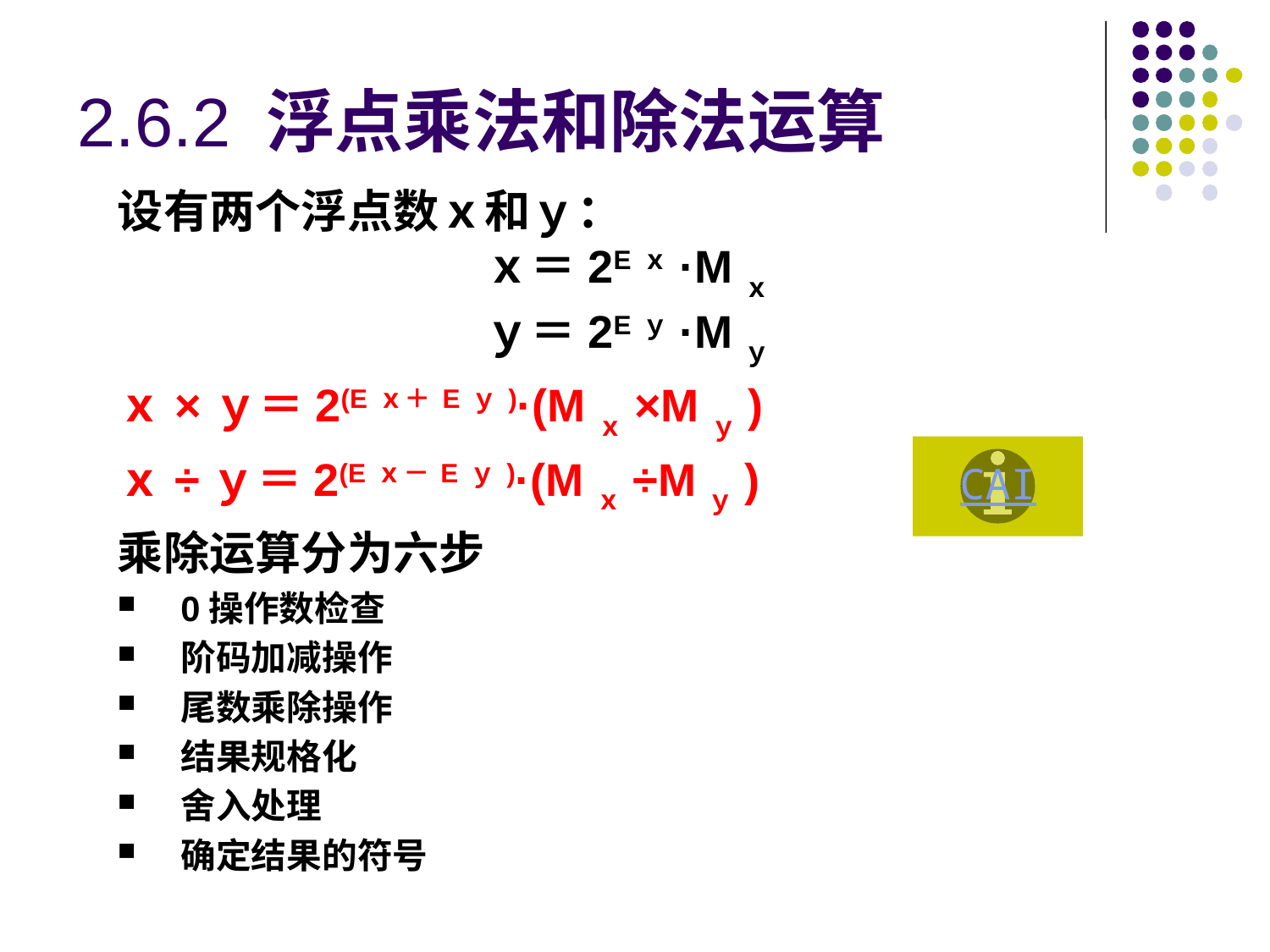

# 2.6.2 浮点乘法和除法运算
设有两个浮点数ｘ和ｙ：
　　　　　　　　ｘ＝2Eｘ·Mｘ
　　　　　　　　ｙ＝2Eｙ·Mｙ
ｘ×ｙ＝2(Eｘ＋Eｙ)·(Mｘ×Mｙ)
ｘ÷ｙ＝2(Eｘ－Eｙ)·(Mｘ÷Mｙ)
乘除运算分为六步
0操作数检查
阶码加减操作
尾数乘除操作
结果规格化
舍入处理
确定结果的符号
CAI
196